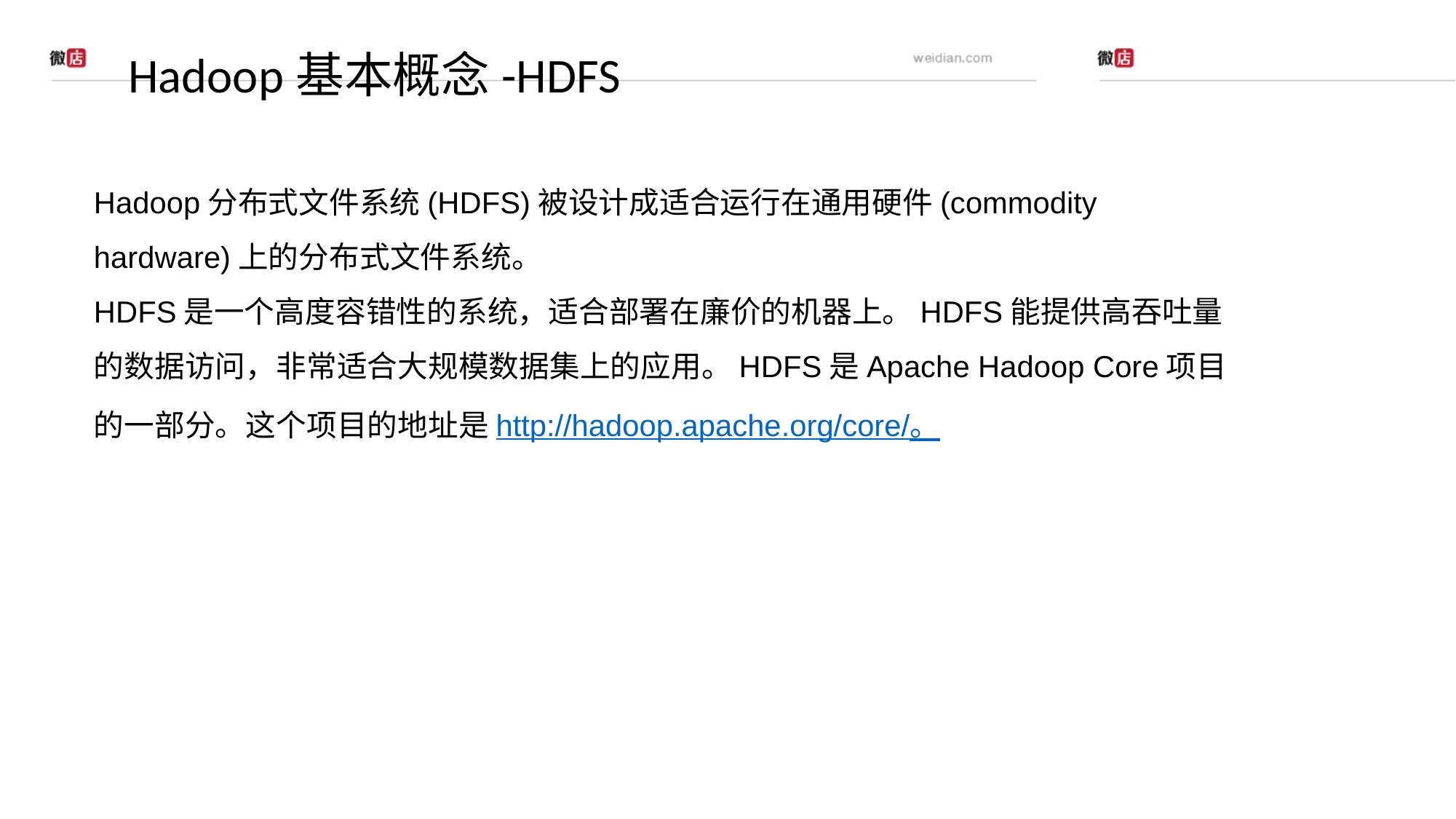

# Hadoop基本概念-HDFS
Hadoop分布式文件系统(HDFS)被设计成适合运行在通用硬件(commodity hardware)上的分布式文件系统。
HDFS是一个高度容错性的系统，适合部署在廉价的机器上。HDFS能提供高吞吐量的数据访问，非常适合大规模数据集上的应用。HDFS是Apache Hadoop Core项目的一部分。这个项目的地址是http://hadoop.apache.org/core/。